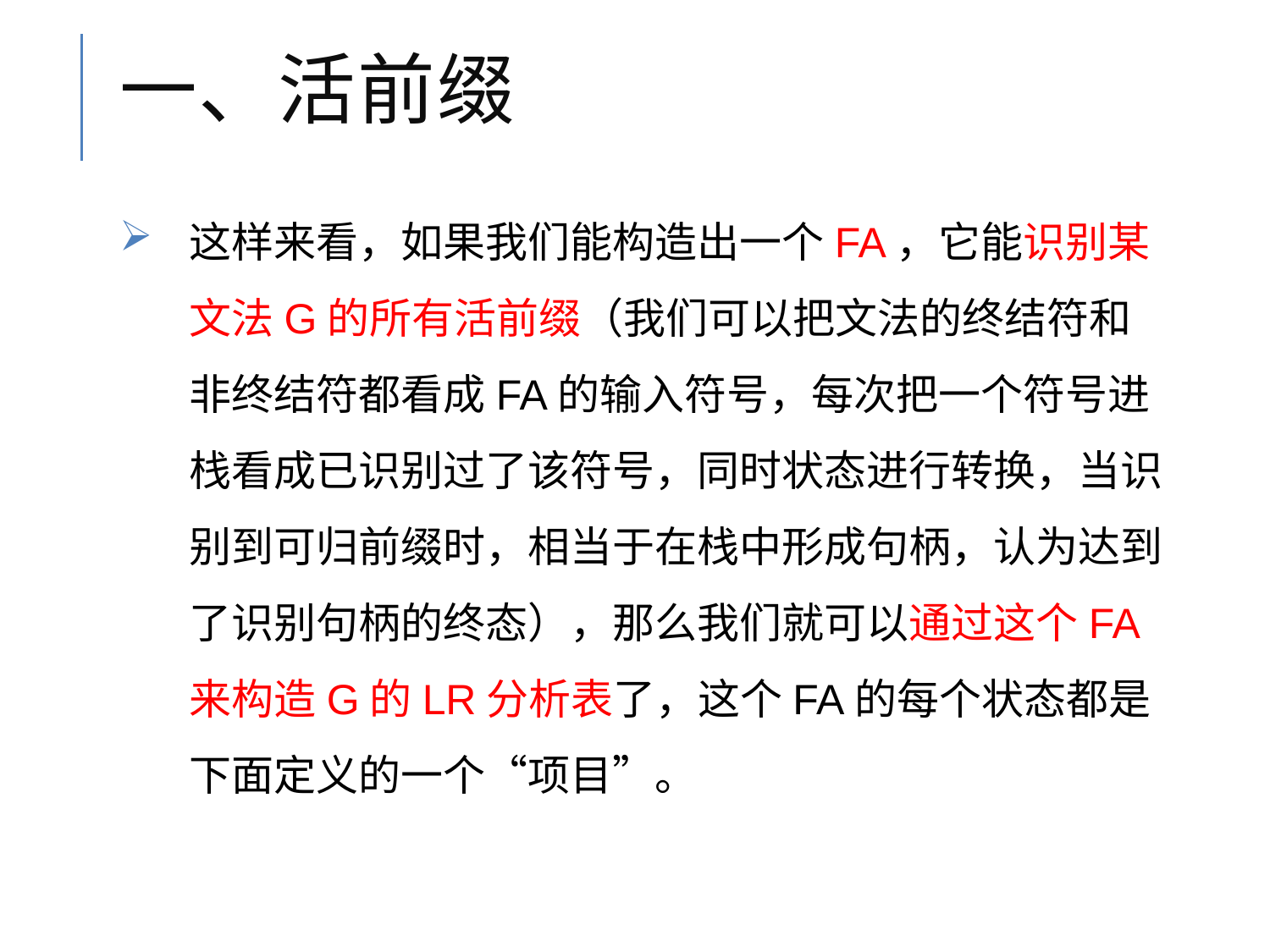

# 一、活前缀
这样来看，如果我们能构造出一个FA，它能识别某文法G的所有活前缀（我们可以把文法的终结符和非终结符都看成FA的输入符号，每次把一个符号进栈看成已识别过了该符号，同时状态进行转换，当识别到可归前缀时，相当于在栈中形成句柄，认为达到了识别句柄的终态），那么我们就可以通过这个FA来构造G的LR分析表了，这个FA的每个状态都是下面定义的一个“项目”。
28